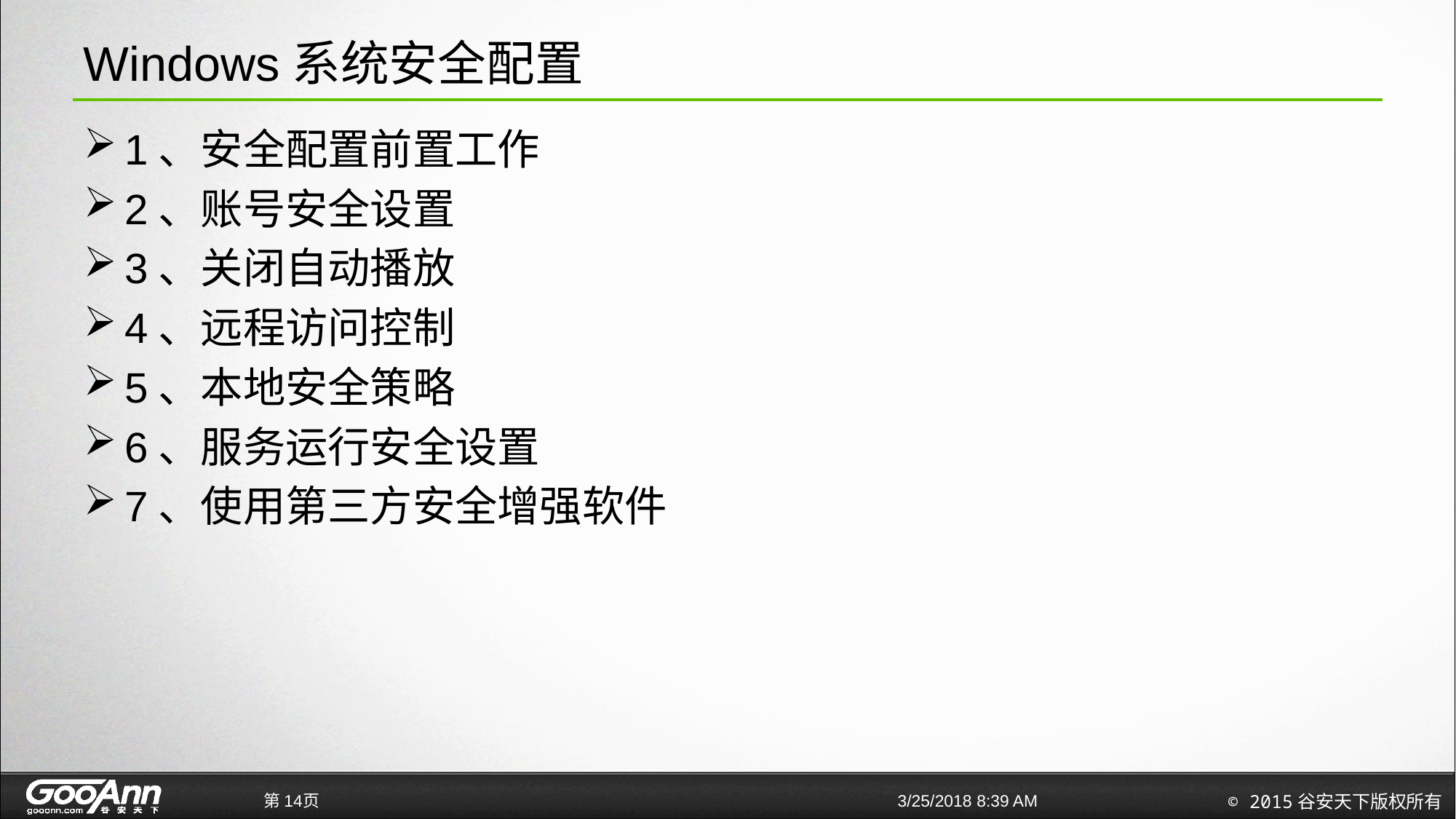

# Windows系统安全配置
1、安全配置前置工作
2、账号安全设置
3、关闭自动播放
4、远程访问控制
5、本地安全策略
6、服务运行安全设置
7、使用第三方安全增强软件